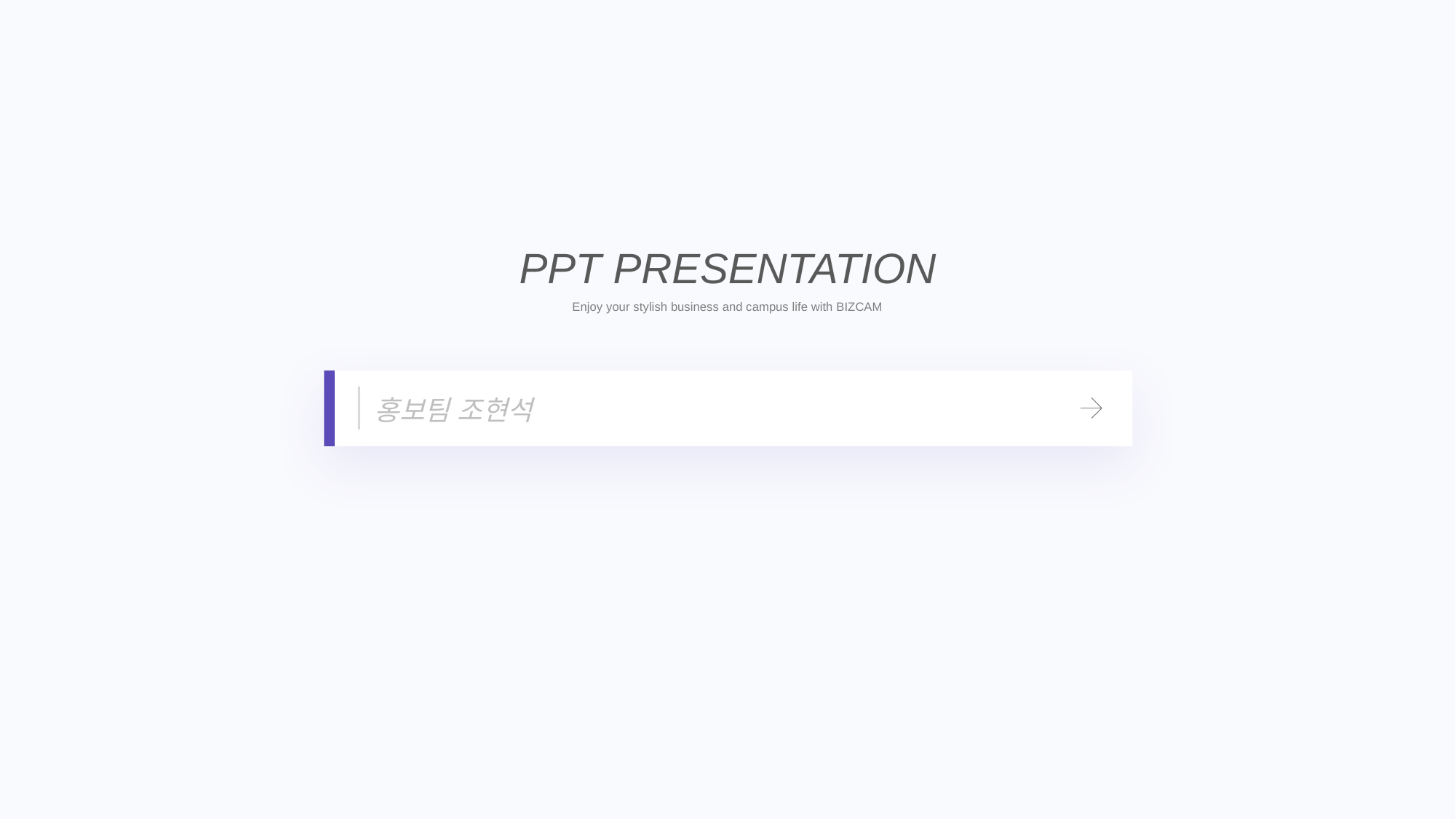

PPT PRESENTATION
Enjoy your stylish business and campus life with BIZCAM

홍보팀 조현석